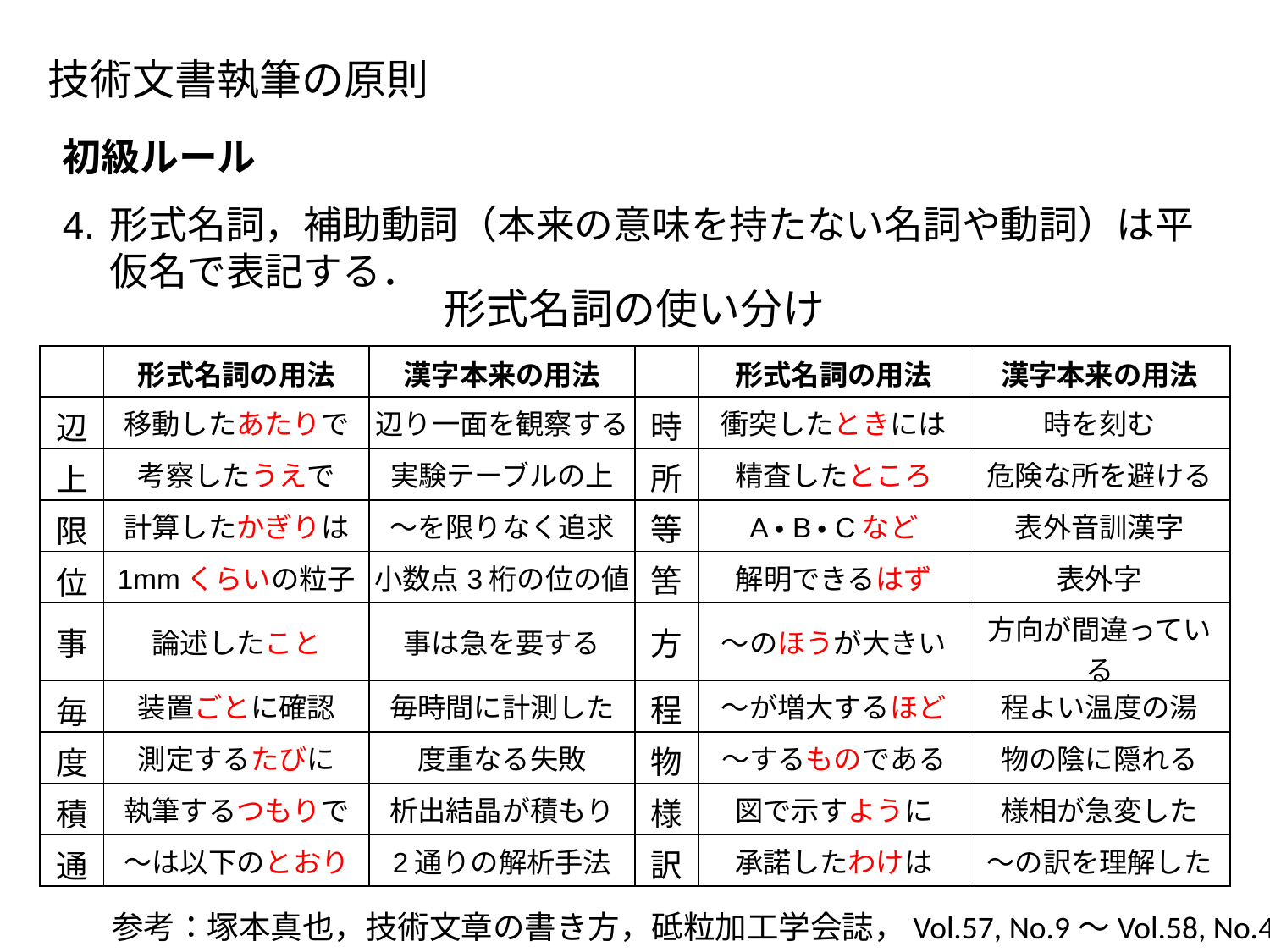

技術文書執筆の原則
初級ルール
4.	形式名詞，補助動詞（本来の意味を持たない名詞や動詞）は平仮名で表記する．
形式名詞の使い分け
|  | 形式名詞の用法 | 漢字本来の用法 |  | 形式名詞の用法 | 漢字本来の用法 |
| --- | --- | --- | --- | --- | --- |
| 辺 | 移動したあたりで | 辺り一面を観察する | 時 | 衝突したときには | 時を刻む |
| 上 | 考察したうえで | 実験テーブルの上 | 所 | 精査したところ | 危険な所を避ける |
| 限 | 計算したかぎりは | ～を限りなく追求 | 等 | A・B・Cなど | 表外音訓漢字 |
| 位 | 1mmくらいの粒子 | 小数点3桁の位の値 | 筈 | 解明できるはず | 表外字 |
| 事 | 論述したこと | 事は急を要する | 方 | ～のほうが大きい | 方向が間違っている |
| 毎 | 装置ごとに確認 | 毎時間に計測した | 程 | ～が増大するほど | 程よい温度の湯 |
| 度 | 測定するたびに | 度重なる失敗 | 物 | ～するものである | 物の陰に隠れる |
| 積 | 執筆するつもりで | 析出結晶が積もり | 様 | 図で示すように | 様相が急変した |
| 通 | ～は以下のとおり | 2通りの解析手法 | 訳 | 承諾したわけは | ～の訳を理解した |
参考：塚本真也，技術文章の書き方，砥粒加工学会誌，Vol.57, No.9～Vol.58, No.4.